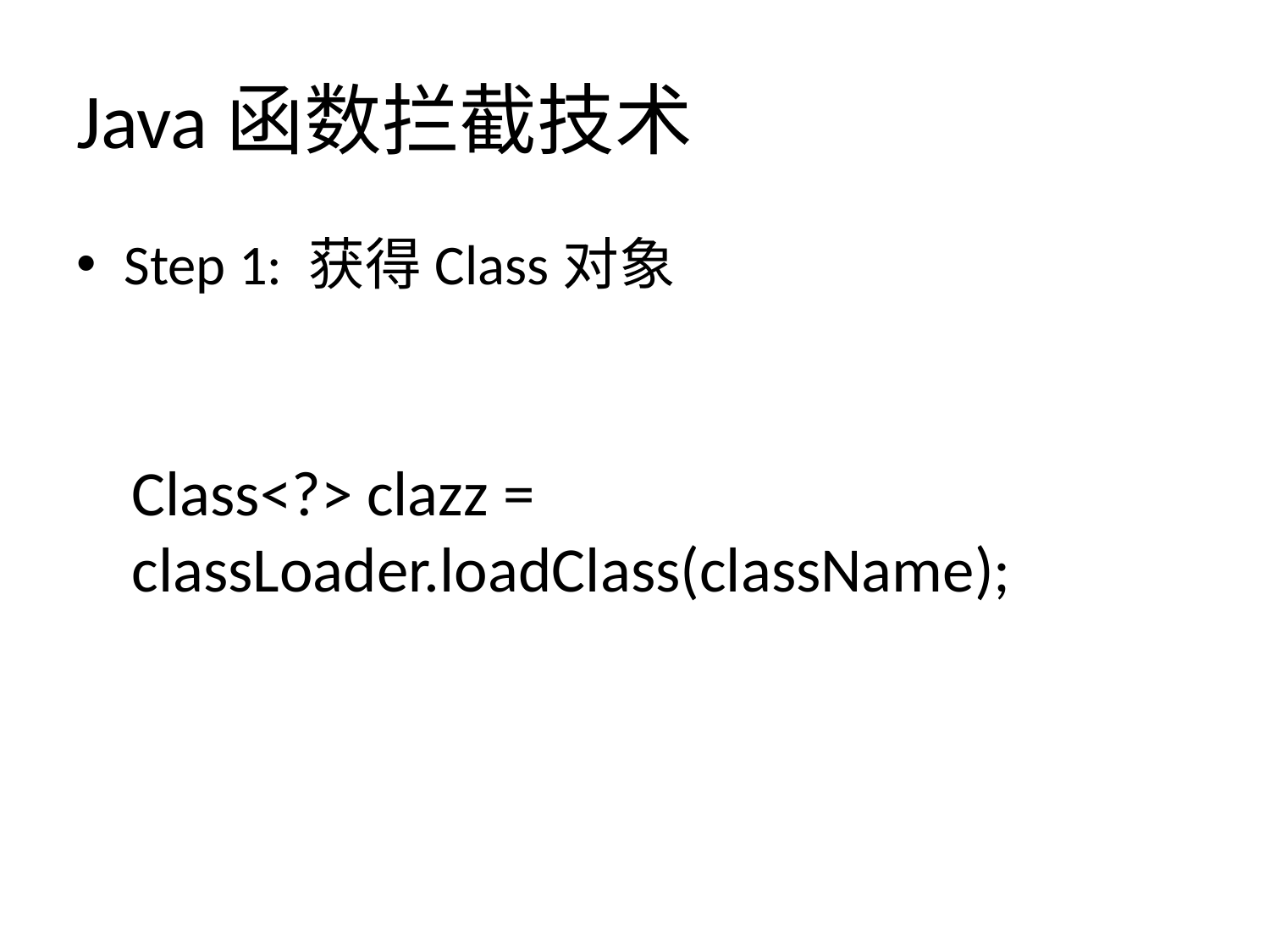

# Java函数拦截技术
Step 1: 获得Class对象
Class<?> clazz = classLoader.loadClass(className);